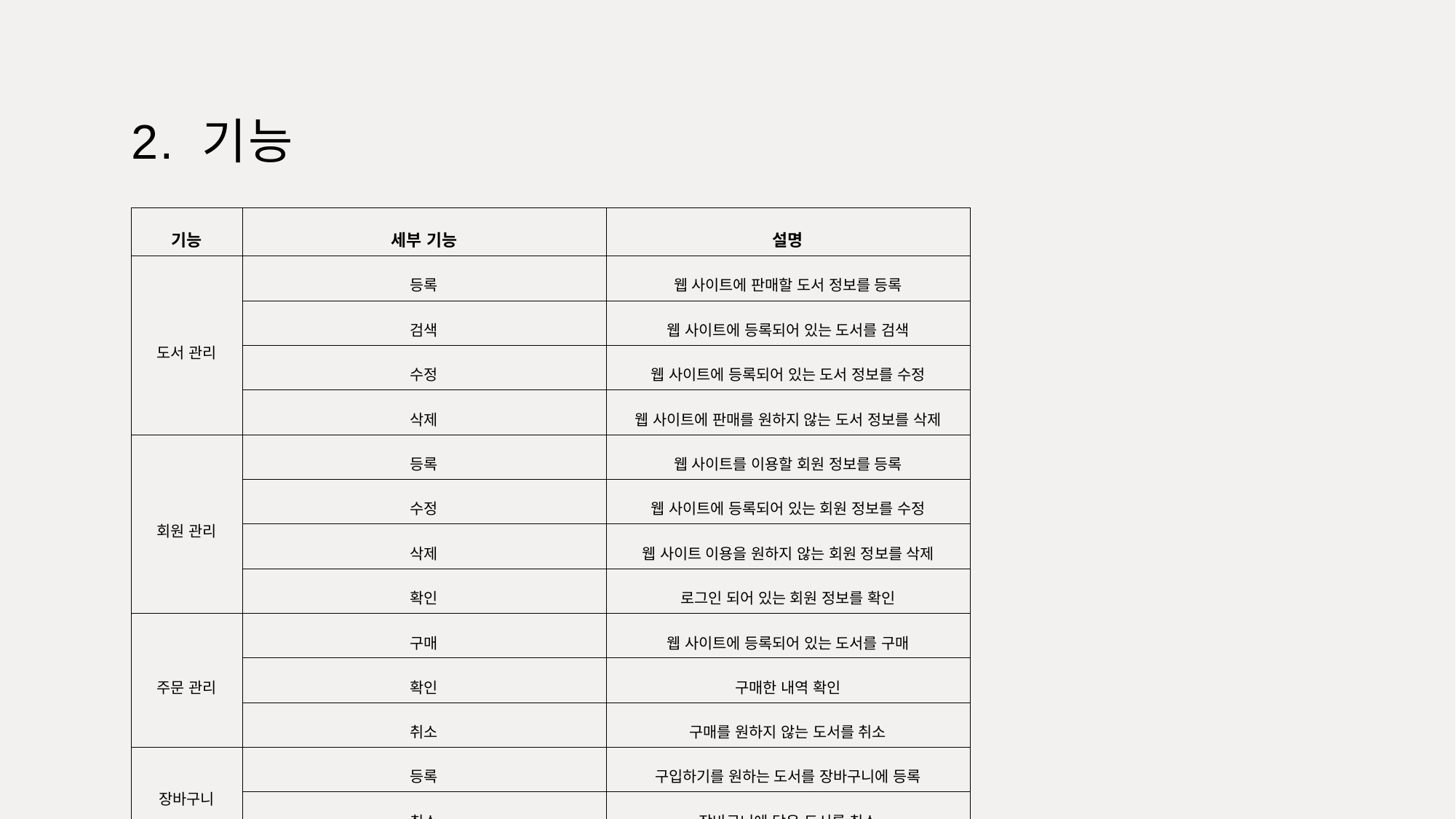

# 2. 기능

| 기능 | 세부 기능 | 설명 |
| --- | --- | --- |
| 도서 관리 | 등록 | 웹 사이트에 판매할 도서 정보를 등록 |
|  | 검색 | 웹 사이트에 등록되어 있는 도서를 검색 |
|  | 수정 | 웹 사이트에 등록되어 있는 도서 정보를 수정 |
|  | 삭제 | 웹 사이트에 판매를 원하지 않는 도서 정보를 삭제 |
| 회원 관리 | 등록 | 웹 사이트를 이용할 회원 정보를 등록 |
|  | 수정 | 웹 사이트에 등록되어 있는 회원 정보를 수정 |
|  | 삭제 | 웹 사이트 이용을 원하지 않는 회원 정보를 삭제 |
|  | 확인 | 로그인 되어 있는 회원 정보를 확인 |
| 주문 관리 | 구매 | 웹 사이트에 등록되어 있는 도서를 구매 |
|  | 확인 | 구매한 내역 확인 |
|  | 취소 | 구매를 원하지 않는 도서를 취소 |
| 장바구니 | 등록 | 구입하기를 원하는 도서를 장바구니에 등록 |
|  | 취소 | 장바구니에 담은 도서를 취소 |